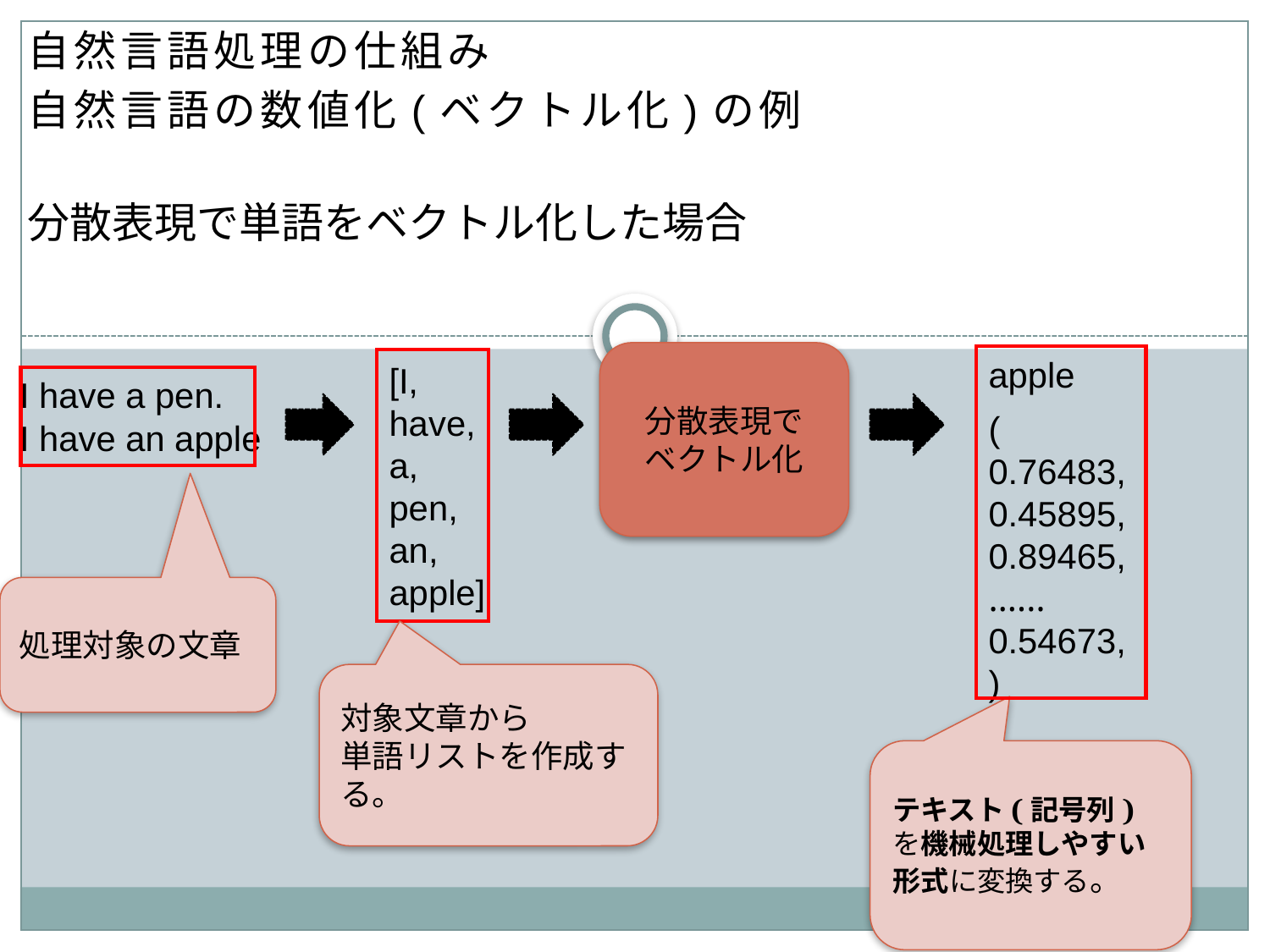

自然言語処理の仕組み
自然言語の数値化(ベクトル化)の例

分散表現で単語をベクトル化した場合
分散表現で
ベクトル化
apple

[I,
have,
a,
pen,
an,
apple]
I have a pen.
I have an apple

(
0.76483,
0.45895,
0.89465,
‥‥‥
0.54673,
)
処理対象の文章
対象文章から
単語リストを作成する。
テキスト(記号列)を機械処理しやすい形式に変換する。